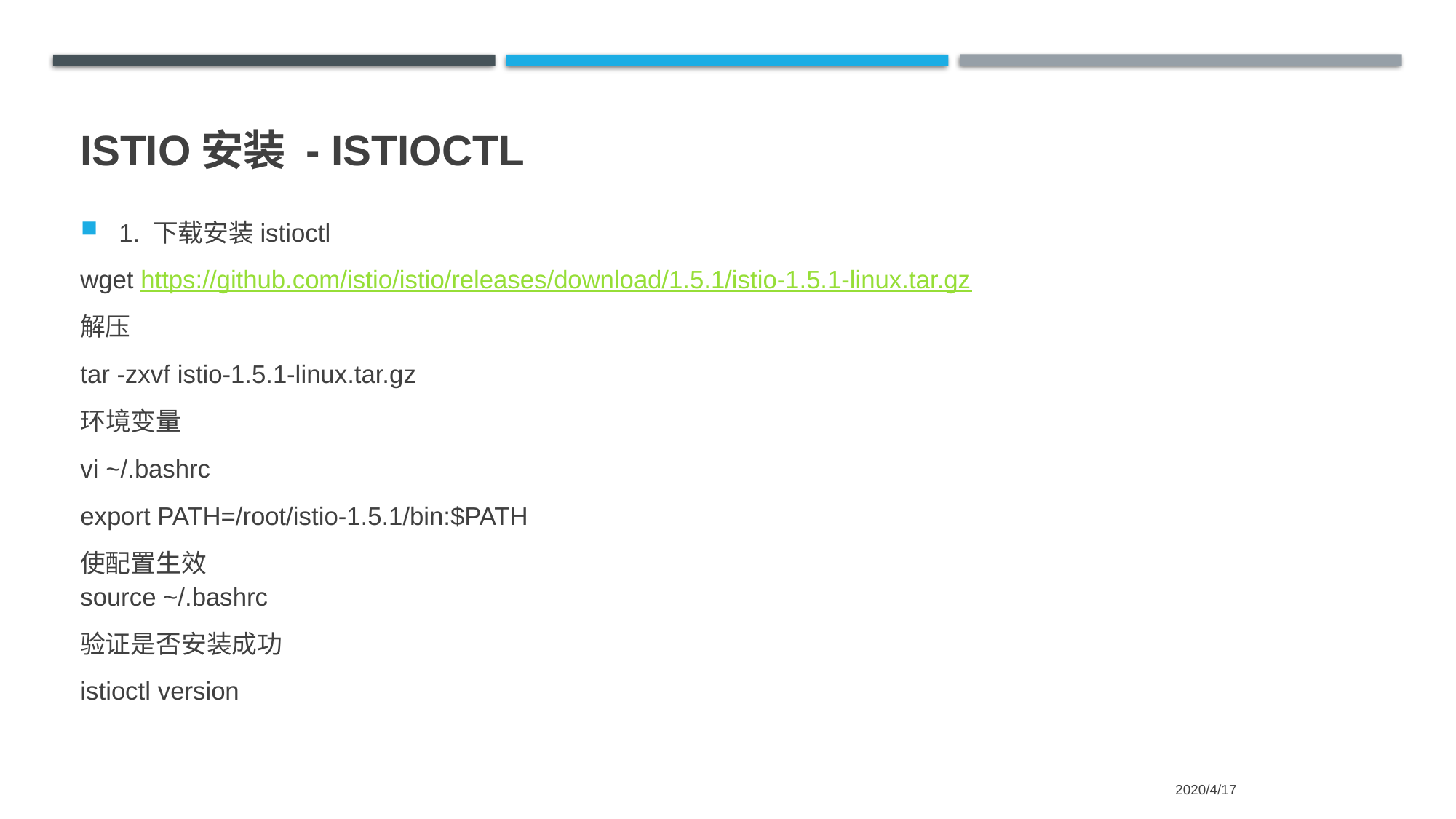

# ISTIO安装 - ISTIOCTL
1. 下载安装istioctl
wget https://github.com/istio/istio/releases/download/1.5.1/istio-1.5.1-linux.tar.gz
解压
tar -zxvf istio-1.5.1-linux.tar.gz
环境变量
vi ~/.bashrc
export PATH=/root/istio-1.5.1/bin:$PATH
使配置生效
source ~/.bashrc
验证是否安装成功
istioctl version

2020/4/17